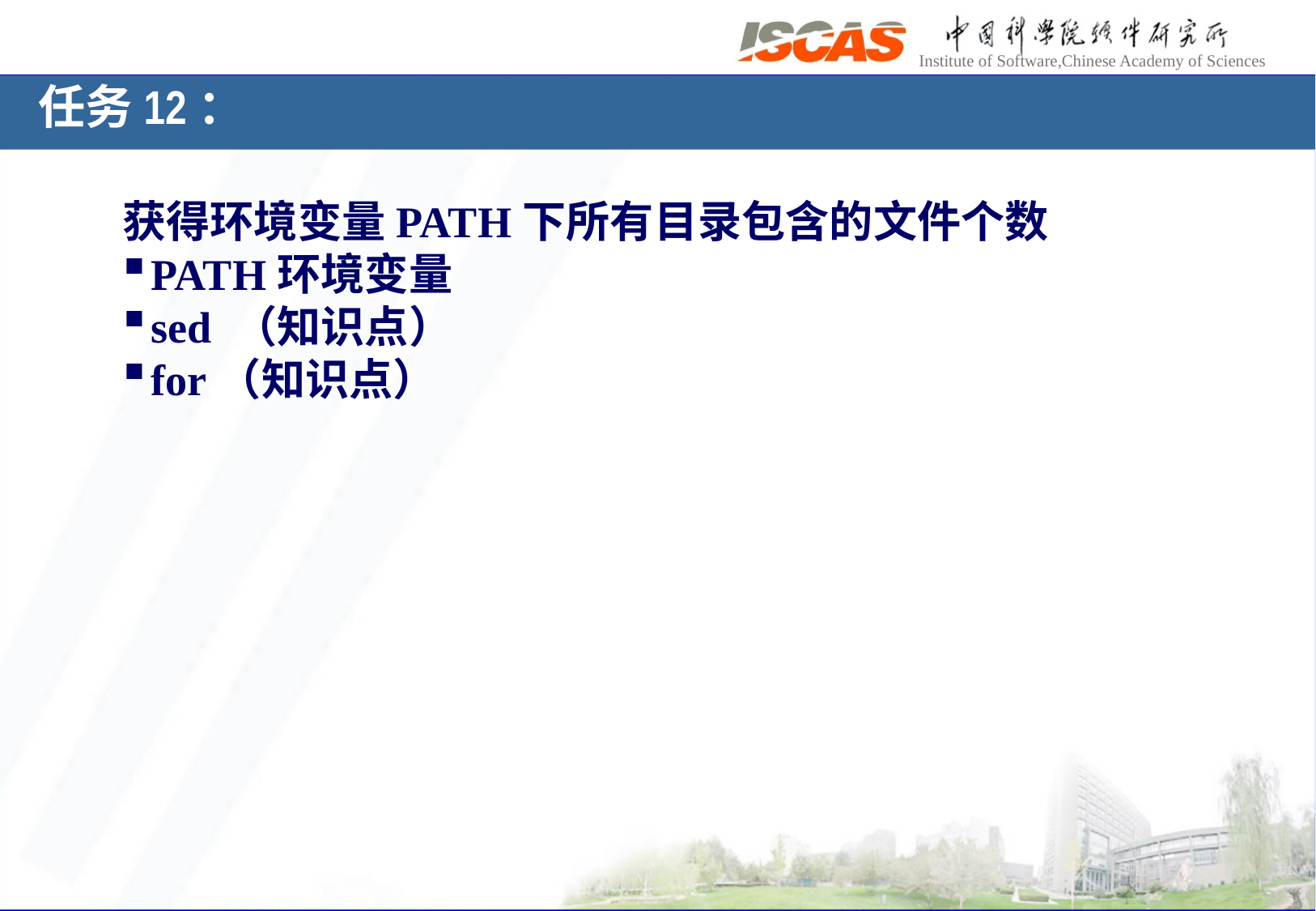

任务12：
任务15：
获得环境变量PATH下所有目录包含的文件个数
PATH环境变量
sed （知识点）
for（知识点）